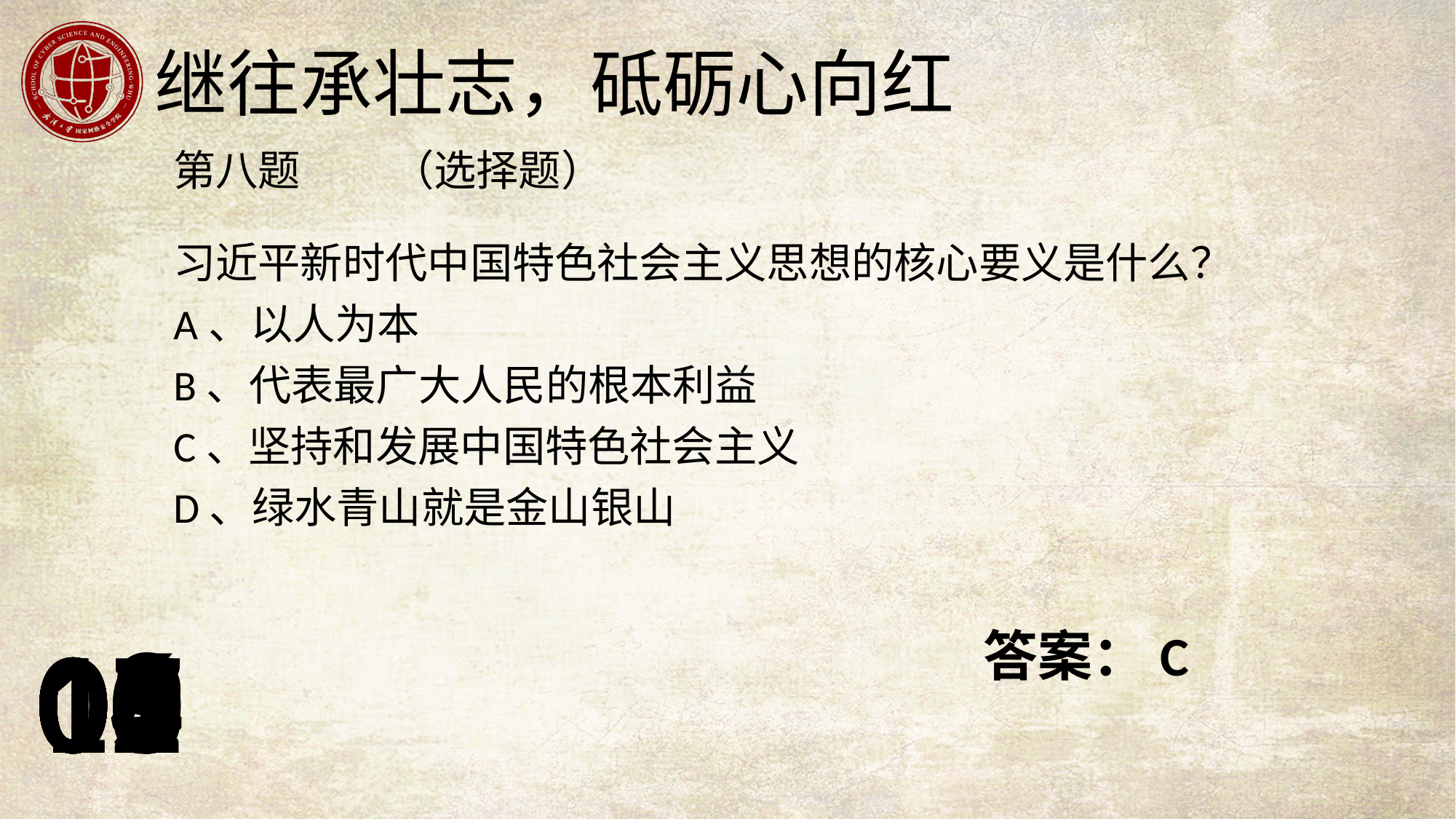

第八题	（选择题）
习近平新时代中国特色社会主义思想的核心要义是什么？
A、以人为本
B、代表最广大人民的根本利益
C、坚持和发展中国特色社会主义
D、绿水青山就是金山银山
答案：C